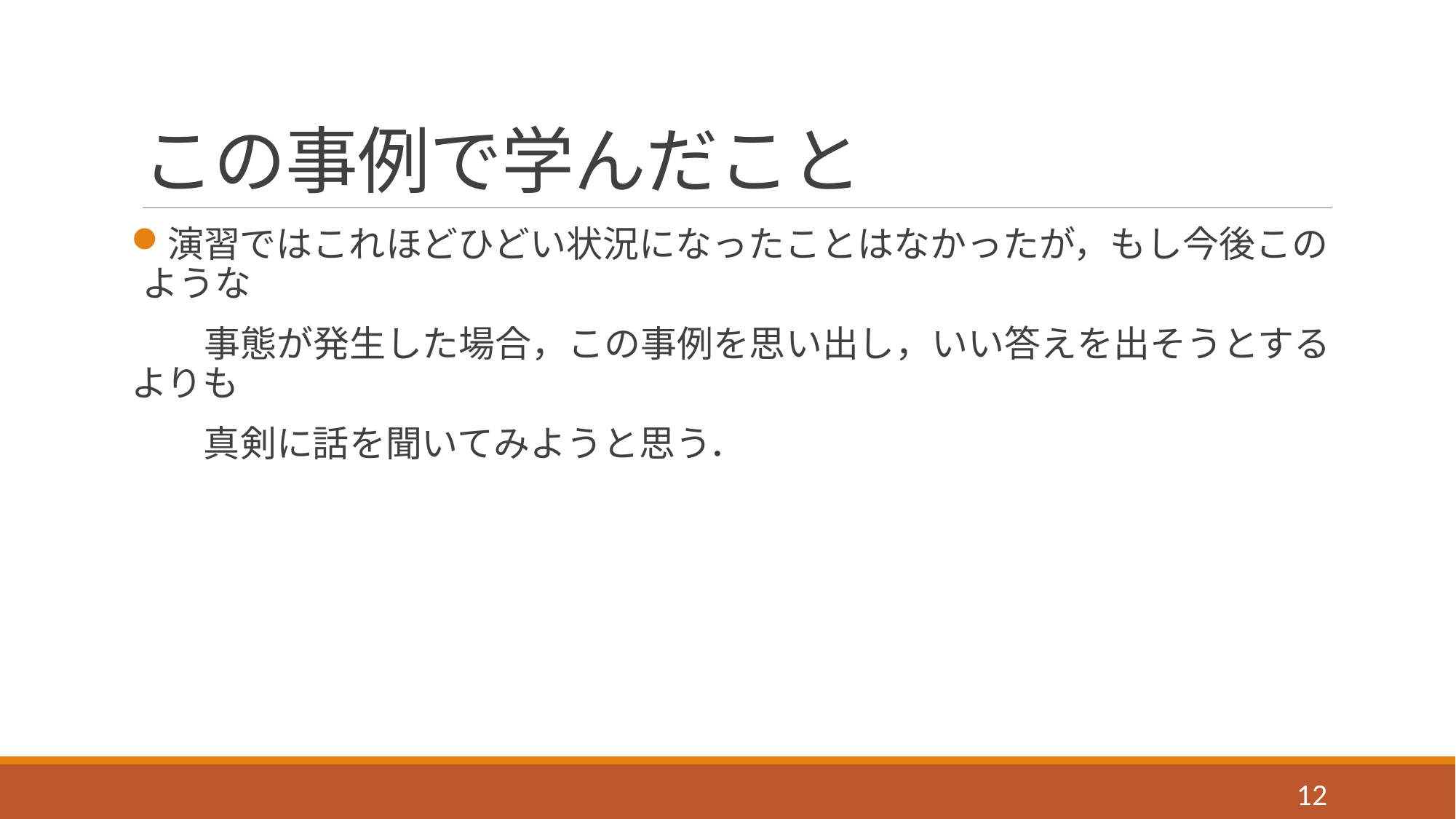

# この事例で学んだこと
演習ではこれほどひどい状況になったことはなかったが，もし今後このような
　　事態が発生した場合，この事例を思い出し，いい答えを出そうとするよりも
　　真剣に話を聞いてみようと思う．
12